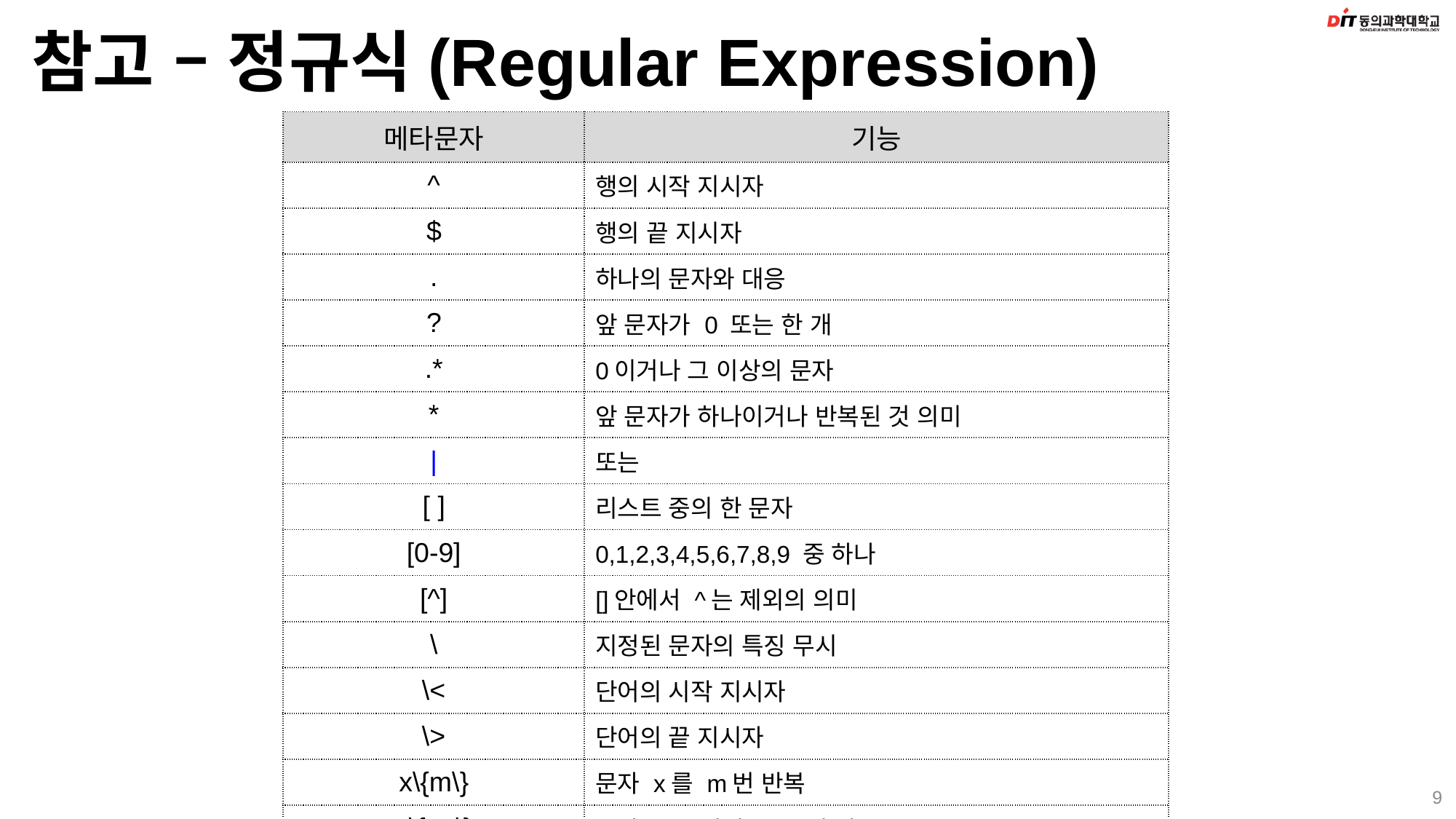

# 참고 – 정규식(Regular Expression)
| 메타문자 | 기능 |
| --- | --- |
| ^ | 행의 시작 지시자 |
| $ | 행의 끝 지시자 |
| . | 하나의 문자와 대응 |
| ? | 앞 문자가 0 또는 한 개 |
| .\* | 0이거나 그 이상의 문자 |
| \* | 앞 문자가 하나이거나 반복된 것 의미 |
| | | 또는 |
| [ ] | 리스트 중의 한 문자 |
| [0-9] | 0,1,2,3,4,5,6,7,8,9 중 하나 |
| [^] | []안에서 ^는 제외의 의미 |
| \ | 지정된 문자의 특징 무시 |
| \< | 단어의 시작 지시자 |
| \> | 단어의 끝 지시자 |
| x\{m\} | 문자 x를 m번 반복 |
| x\{m,\} | 문자 x를 적어도 m번 반복 |
9